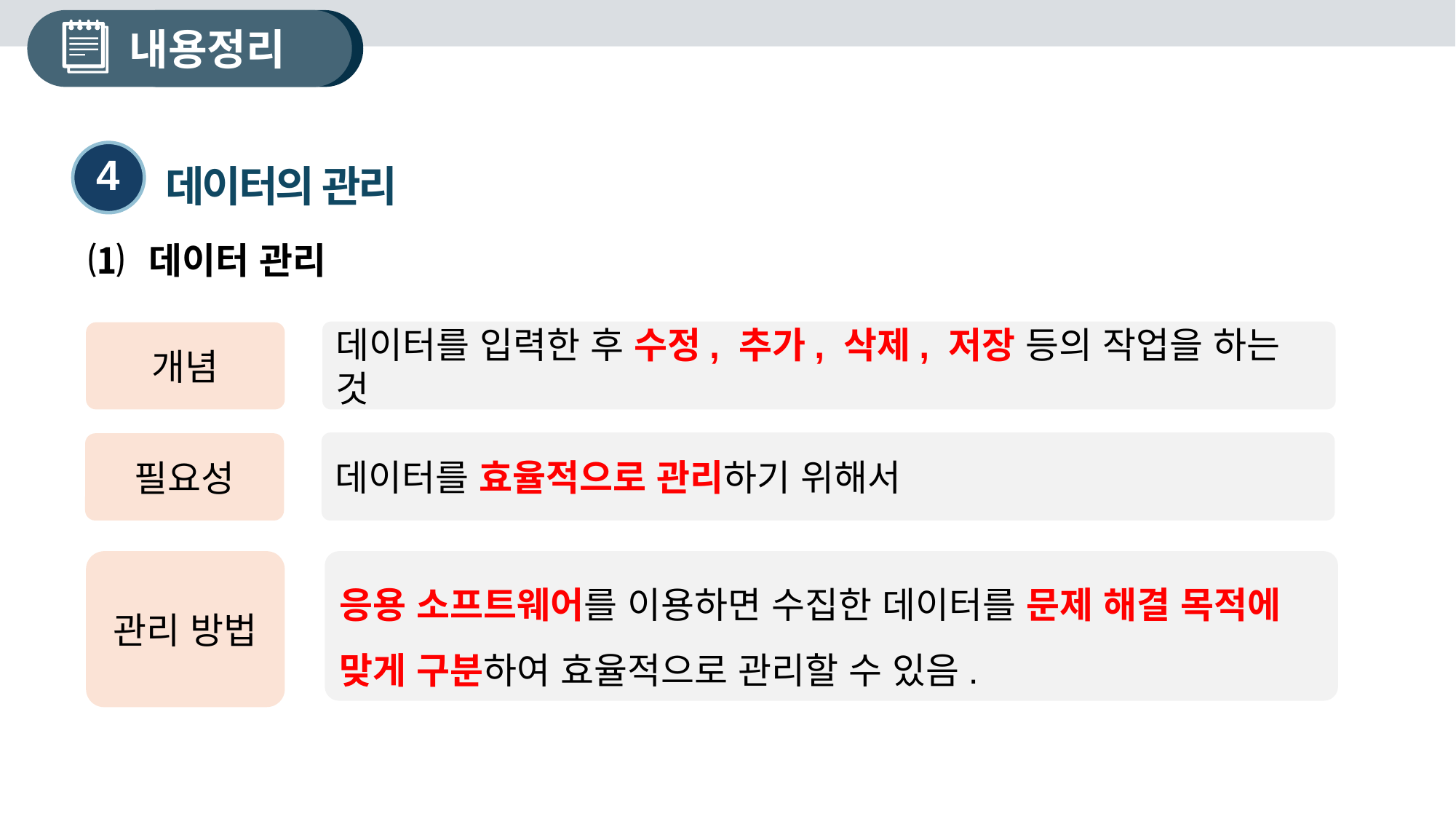

내용정리

4
데이터의 관리
⑴  데이터 관리
데이터를 입력한 후 수정, 추가, 삭제, 저장 등의 작업을 하는 것
개념
데이터를 효율적으로 관리하기 위해서
필요성
관리 방법
응용 소프트웨어를 이용하면 수집한 데이터를 문제 해결 목적에 맞게 구분하여 효율적으로 관리할 수 있음.